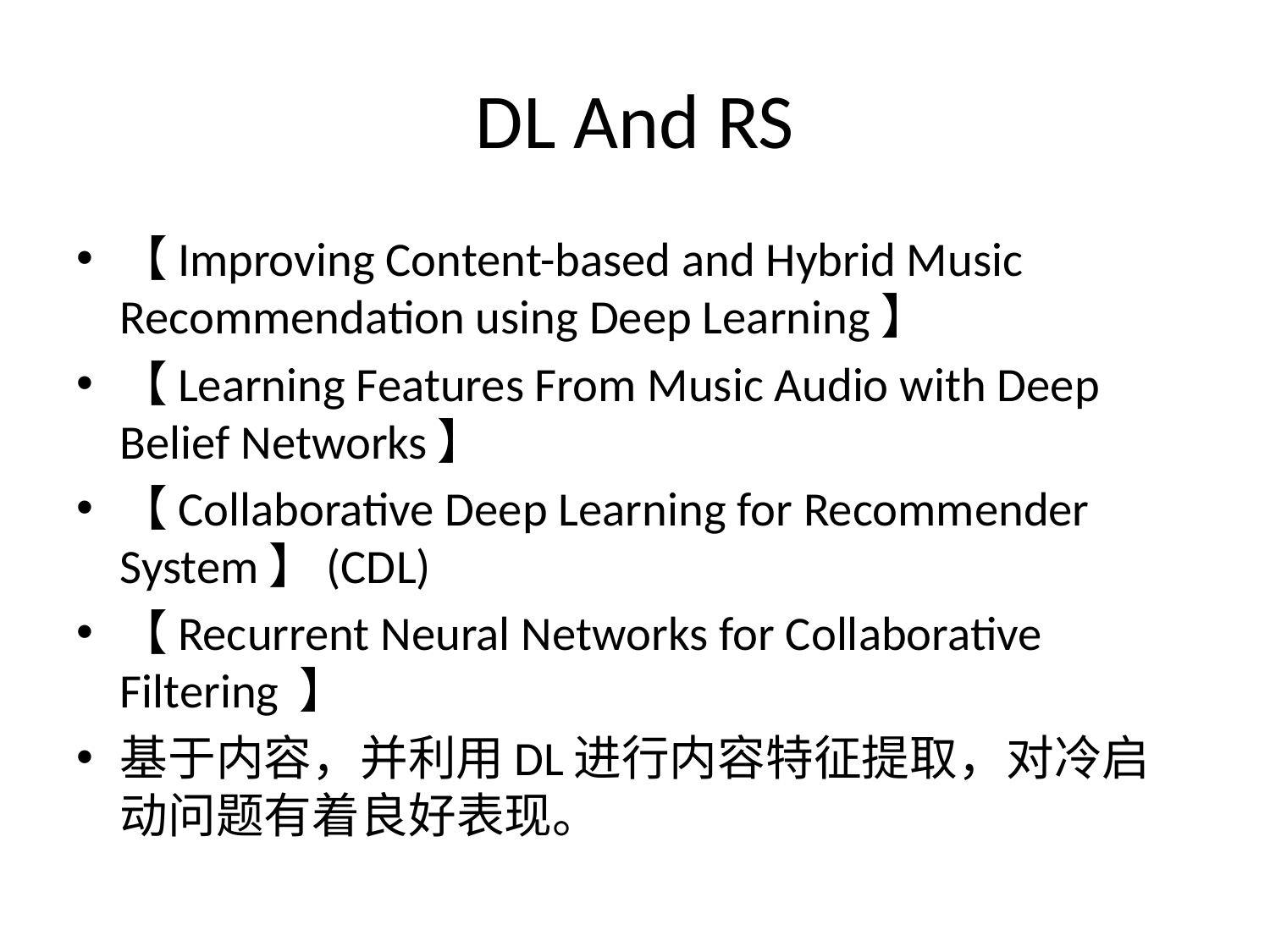

# DL And RS
【Improving Content-based and Hybrid Music Recommendation using Deep Learning】
【Learning Features From Music Audio with Deep Belief Networks】
【Collaborative Deep Learning for Recommender System】(CDL)
【Recurrent Neural Networks for Collaborative Filtering 】
基于内容，并利用DL进行内容特征提取，对冷启动问题有着良好表现。